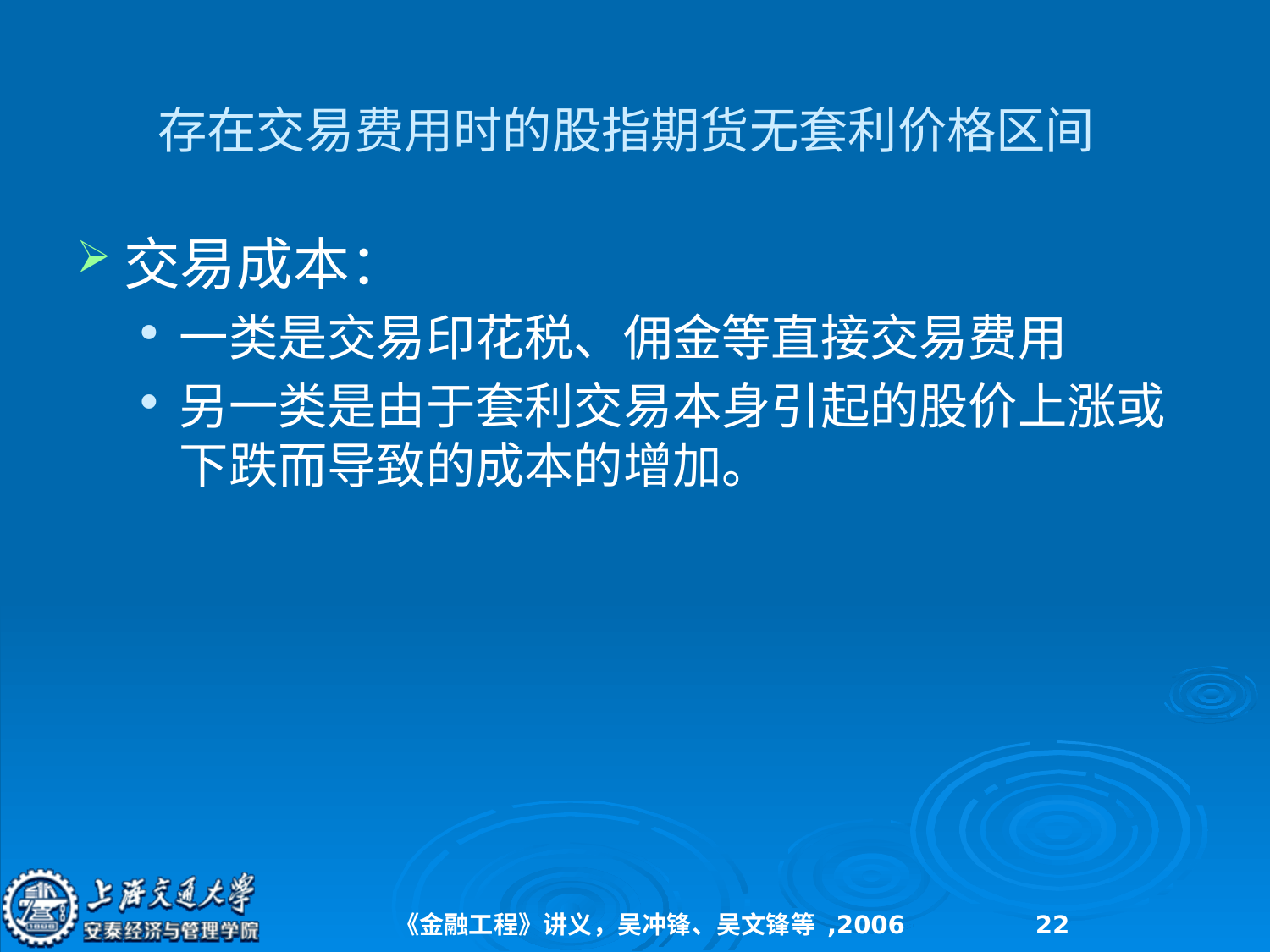

# 存在交易费用时的股指期货无套利价格区间
交易成本：
一类是交易印花税、佣金等直接交易费用
另一类是由于套利交易本身引起的股价上涨或下跌而导致的成本的增加。